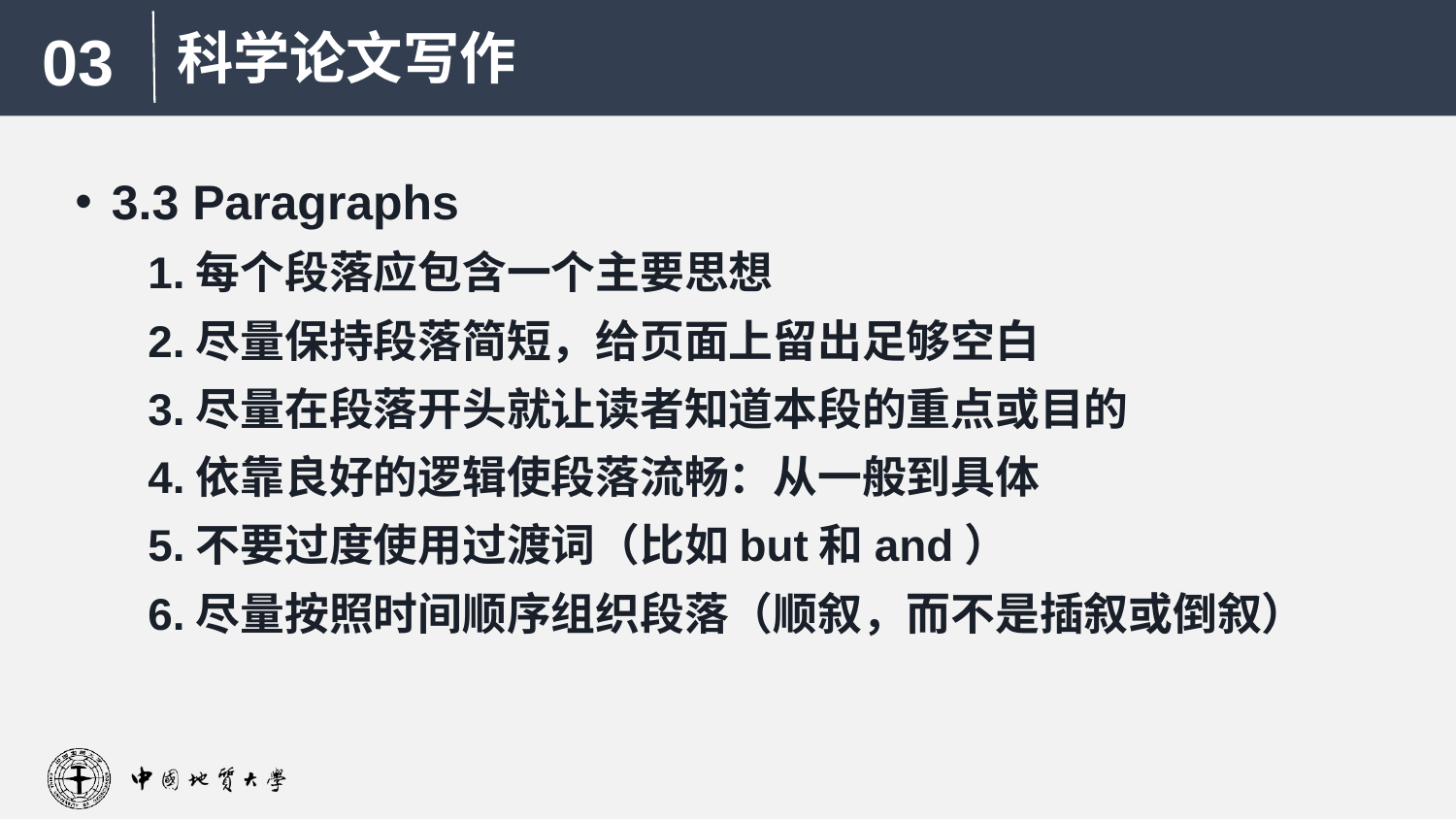

科学论文写作
03
3.3 Paragraphs
1.每个段落应包含一个主要思想
2.尽量保持段落简短，给页面上留出足够空白
3.尽量在段落开头就让读者知道本段的重点或目的
4.依靠良好的逻辑使段落流畅：从一般到具体
5.不要过度使用过渡词（比如but和and）
6.尽量按照时间顺序组织段落（顺叙，而不是插叙或倒叙）
19